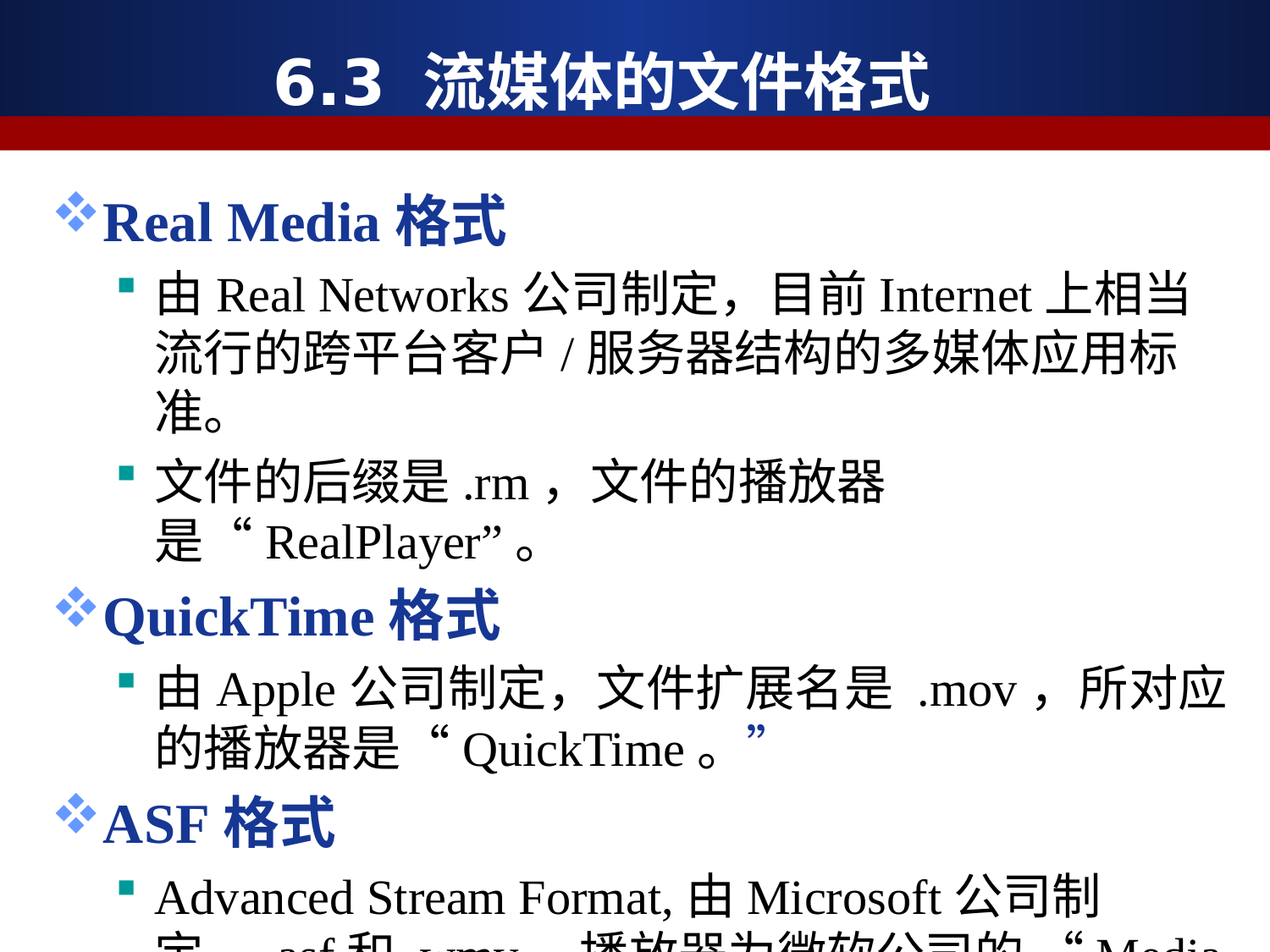

# 6.3 流媒体的文件格式
Real Media格式
由Real Networks公司制定，目前Internet上相当流行的跨平台客户/服务器结构的多媒体应用标准。
文件的后缀是.rm，文件的播放器是“RealPlayer”。
QuickTime格式
由Apple公司制定，文件扩展名是 .mov，所对应的播放器是“QuickTime。”
ASF格式
Advanced Stream Format,由Microsoft公司制定，.asf和.wmv。播放器为微软公司的 “Media Player” 。